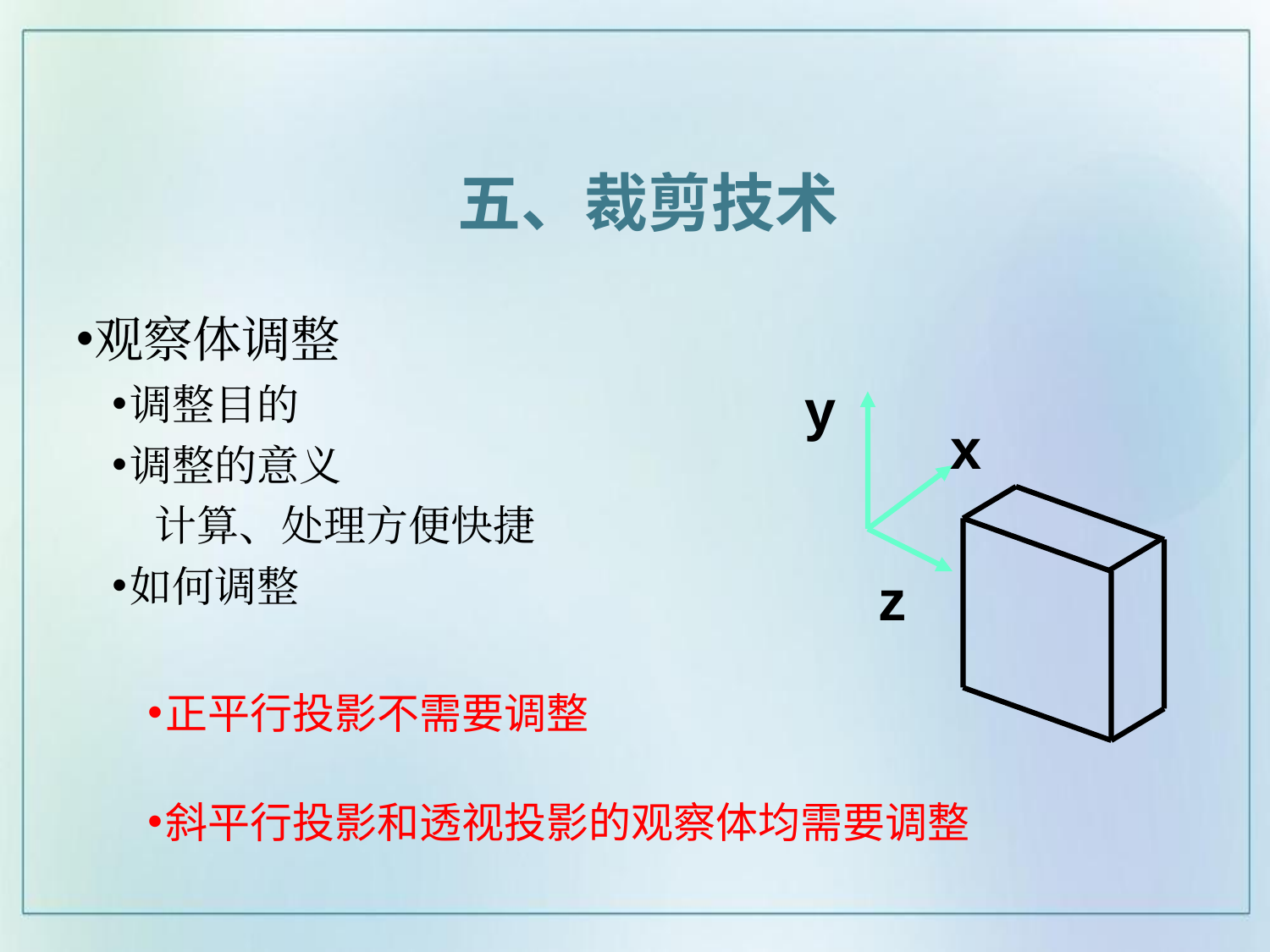

五、裁剪技术
观察体调整
调整目的
调整的意义
   计算、处理方便快捷
如何调整
y

x

z
正平行投影不需要调整
斜平行投影和透视投影的观察体均需要调整